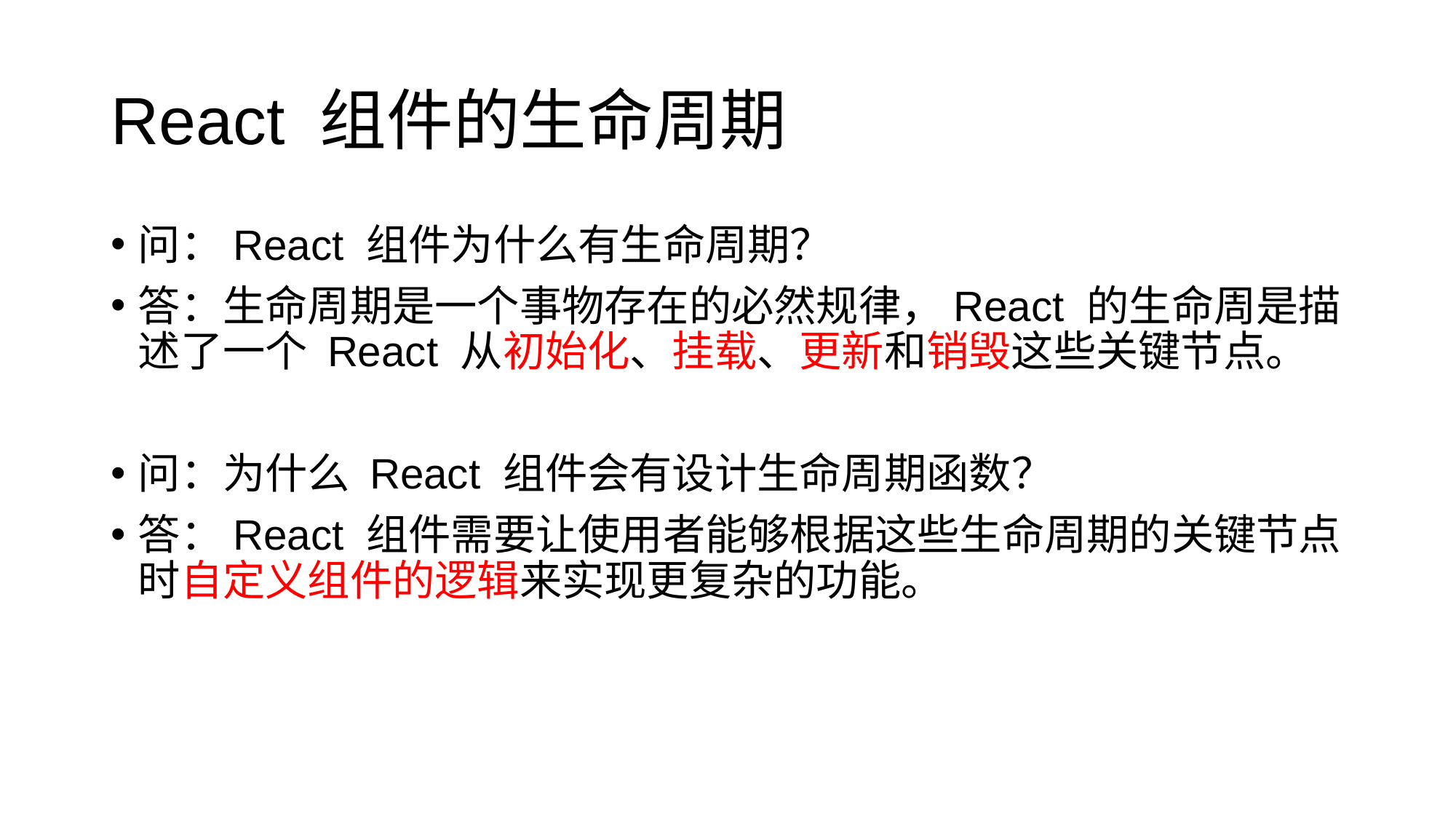

# React 组件的生命周期
问：React 组件为什么有生命周期？
答：生命周期是一个事物存在的必然规律，React 的生命周是描述了一个 React 从初始化、挂载、更新和销毁这些关键节点。

问：为什么 React 组件会有设计生命周期函数？
答：React 组件需要让使用者能够根据这些生命周期的关键节点时自定义组件的逻辑来实现更复杂的功能。